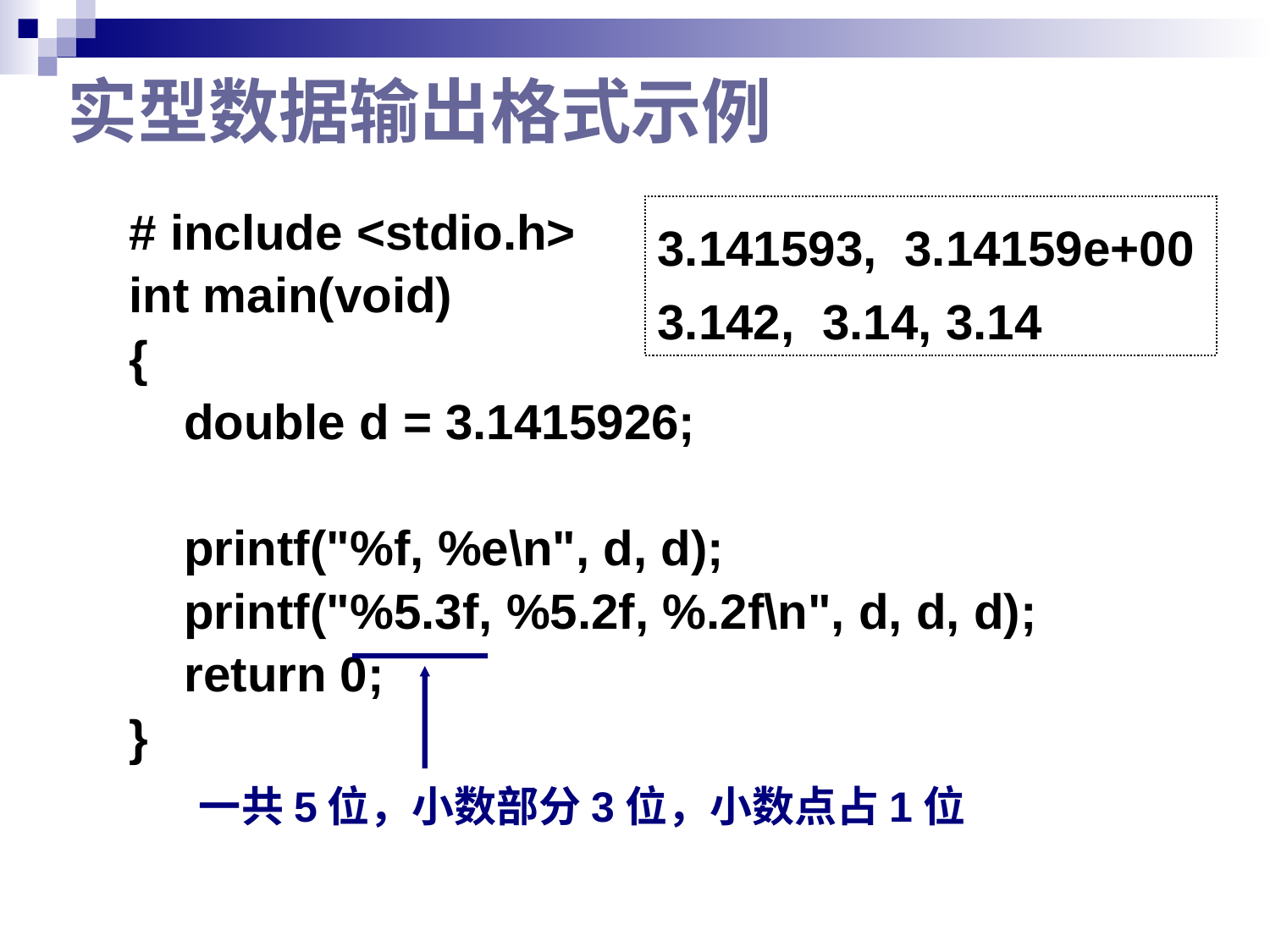

# 实型数据输出格式示例
3.141593,  3.14159e+00
3.142,  3.14, 3.14
# include <stdio.h>
int main(void)
{
    double d = 3.1415926;

    printf("%f, %e\n", d, d);
    printf("%5.3f, %5.2f, %.2f\n", d, d, d);
    return 0;
}

一共5位，小数部分3位，小数点占1位